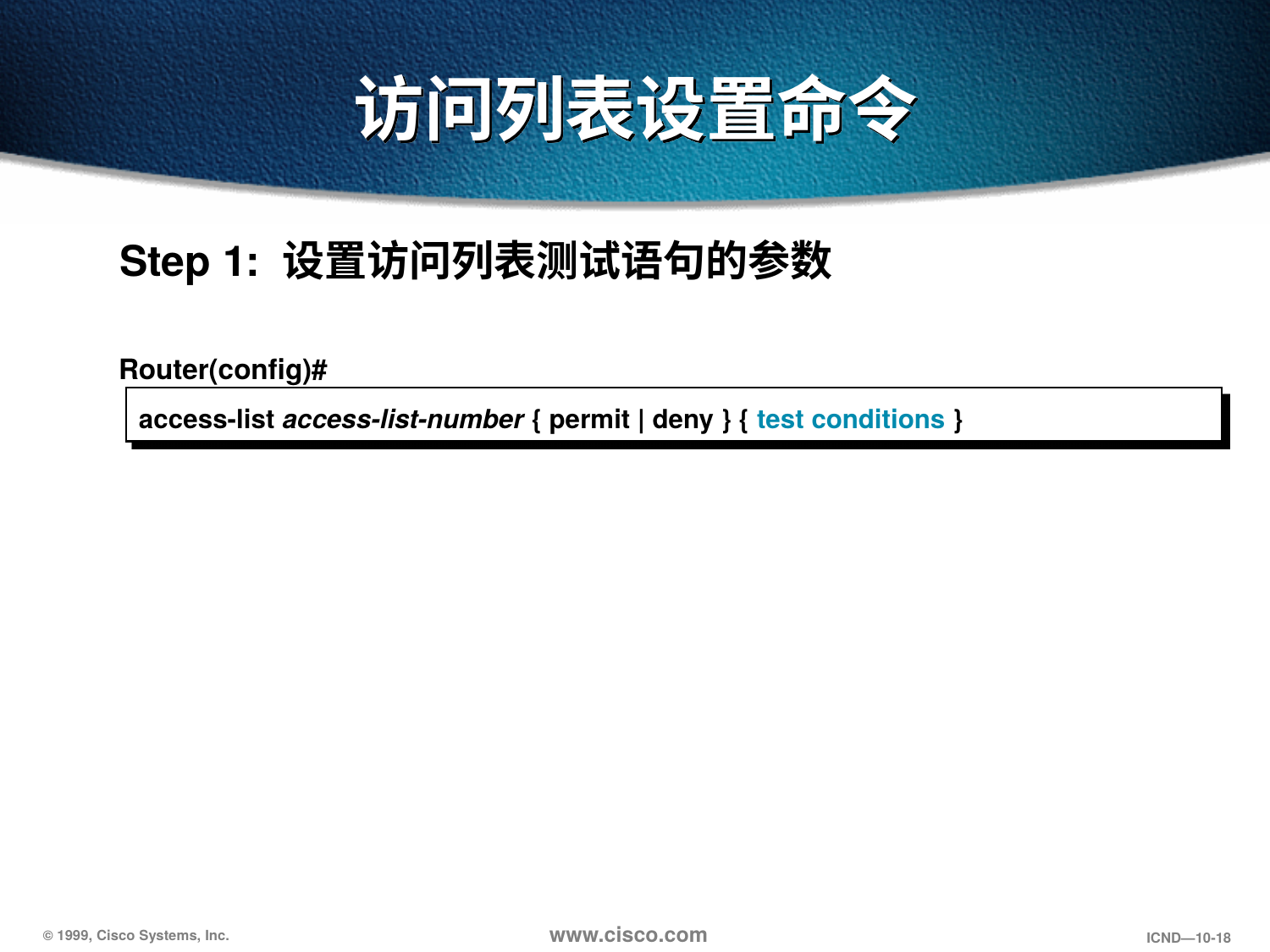

# 访问列表设置命令
Step 1: 设置访问列表测试语句的参数
Router(config)#

access-list access-list-number { permit | deny } { test conditions }